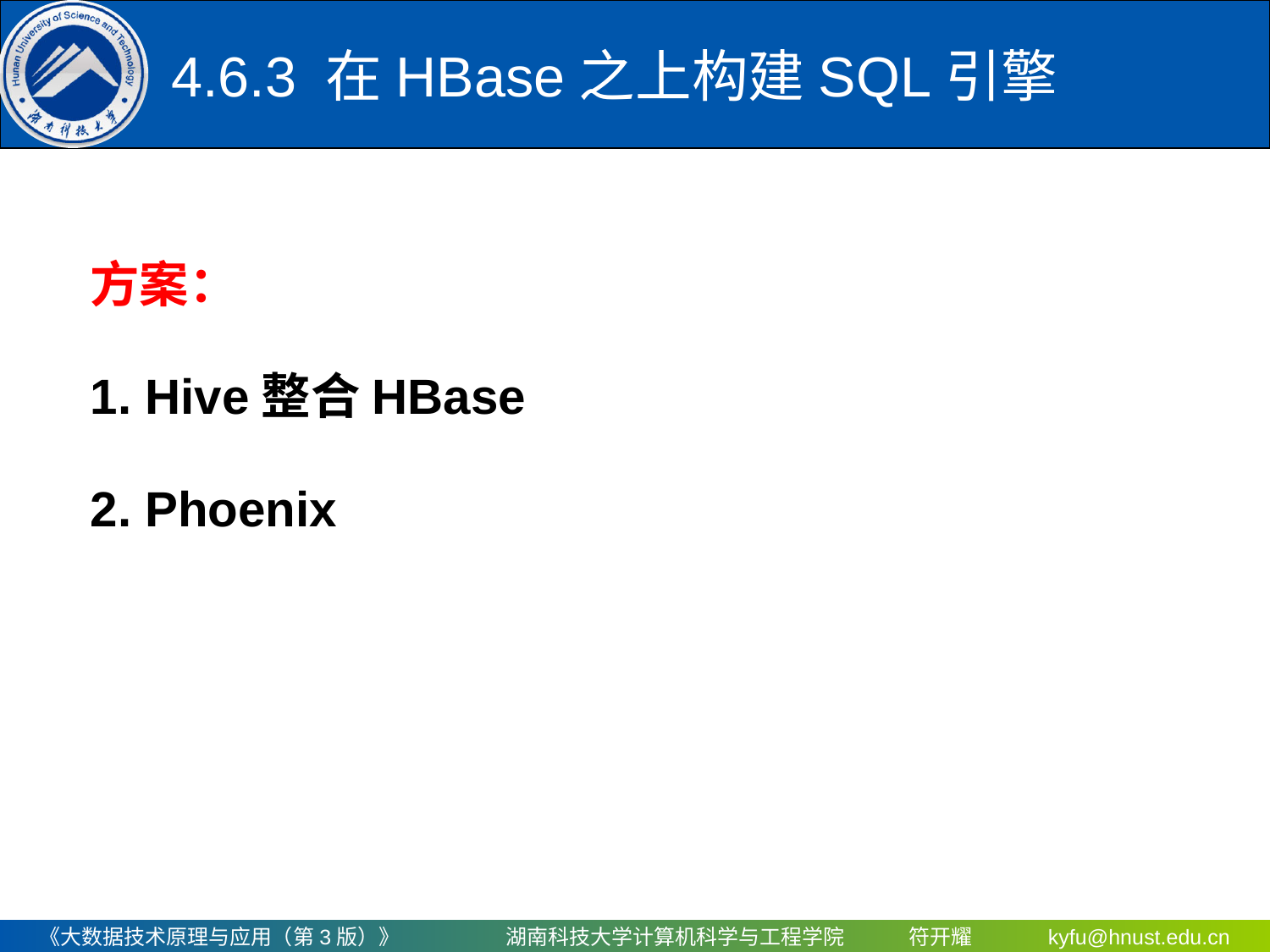

4.6.3 在HBase之上构建SQL引擎
方案：
1. Hive整合HBase
2. Phoenix